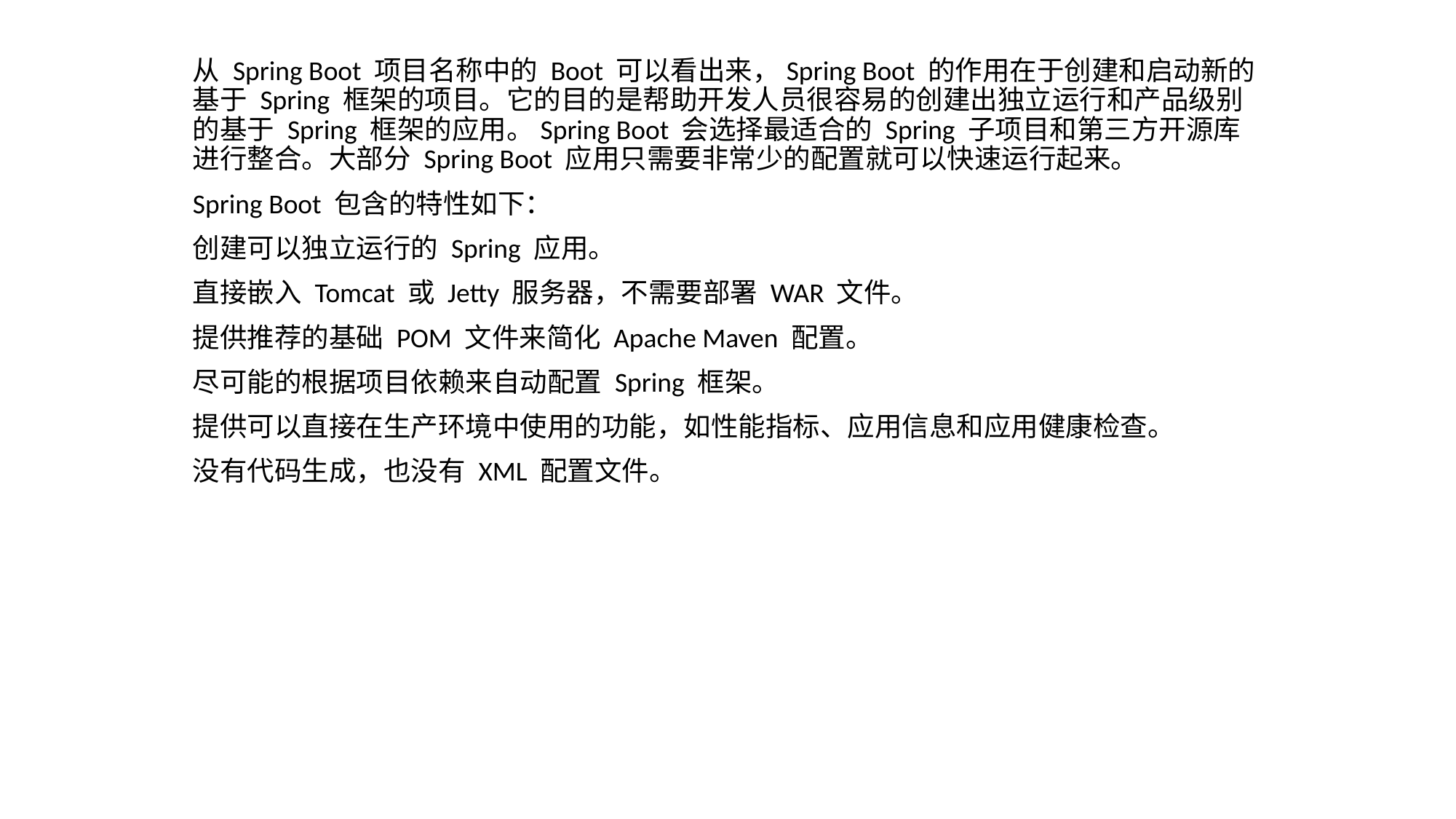

从 Spring Boot 项目名称中的 Boot 可以看出来，Spring Boot 的作用在于创建和启动新的基于 Spring 框架的项目。它的目的是帮助开发人员很容易的创建出独立运行和产品级别的基于 Spring 框架的应用。Spring Boot 会选择最适合的 Spring 子项目和第三方开源库进行整合。大部分 Spring Boot 应用只需要非常少的配置就可以快速运行起来。
Spring Boot 包含的特性如下：
创建可以独立运行的 Spring 应用。
直接嵌入 Tomcat 或 Jetty 服务器，不需要部署 WAR 文件。
提供推荐的基础 POM 文件来简化 Apache Maven 配置。
尽可能的根据项目依赖来自动配置 Spring 框架。
提供可以直接在生产环境中使用的功能，如性能指标、应用信息和应用健康检查。
没有代码生成，也没有 XML 配置文件。